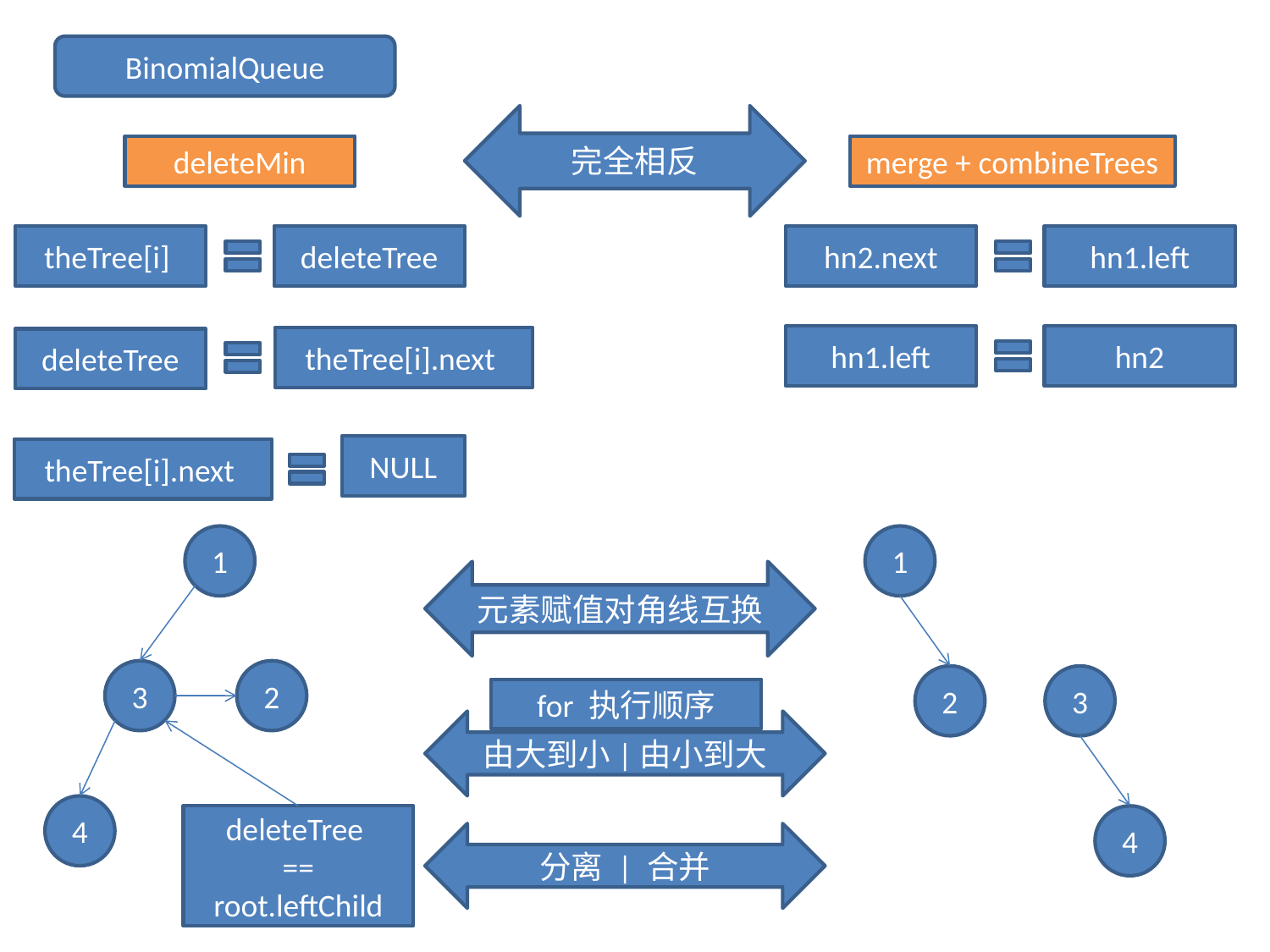

BinomialQueue
完全相反
deleteMin
merge + combineTrees
theTree[i]
deleteTree
hn2.next
hn1.left

hn1.left
hn2
theTree[i].next
deleteTree

NULL
theTree[i].next

1
1
元素赋值对角线互换
3
2
2
3
for 执行顺序
由大到小|由小到大
4
deleteTree
== root.leftChild
4
分离 | 合并